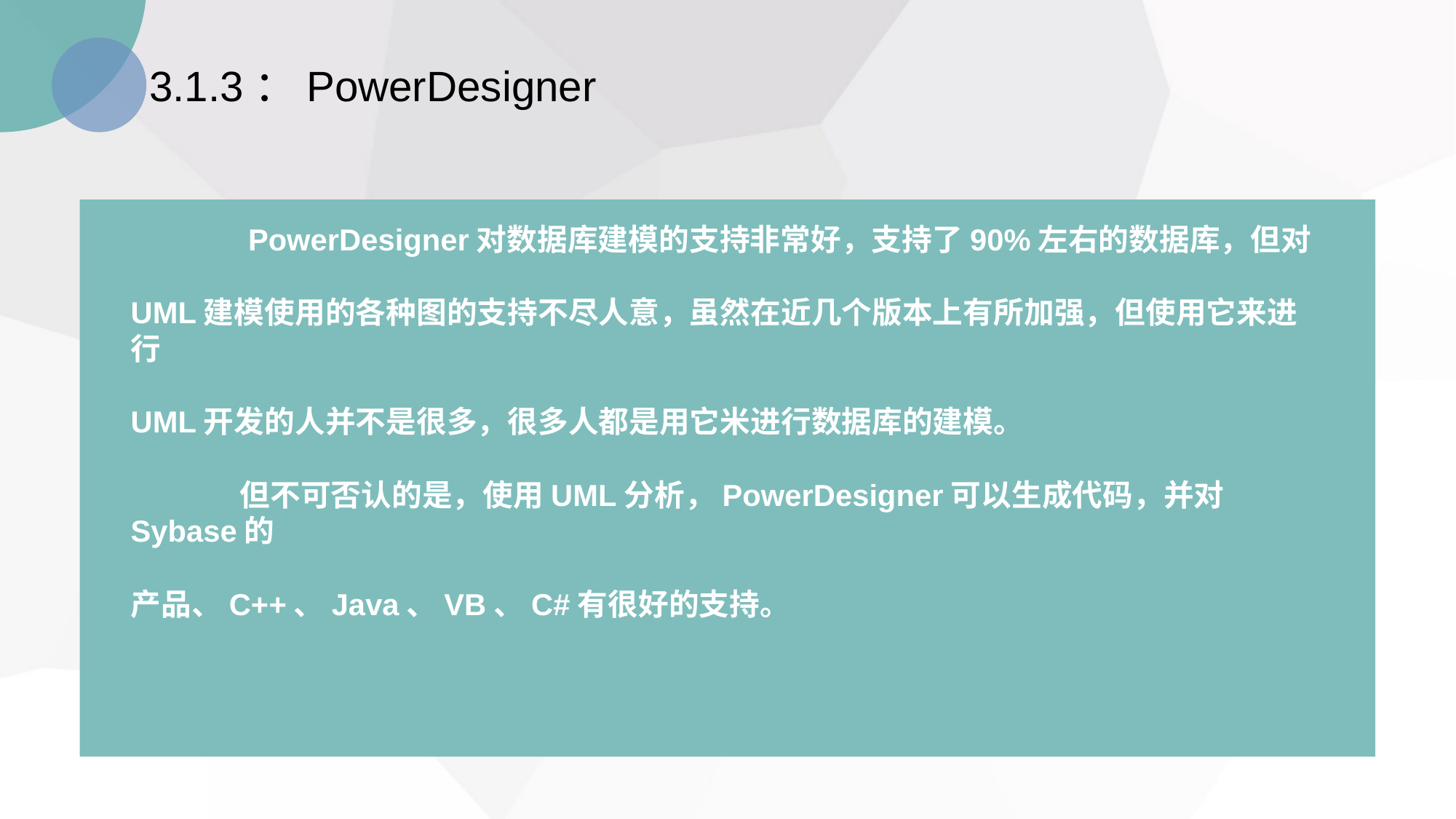

3.1.3：PowerDesigner

	 PowerDesigner对数据库建模的支持非常好，支持了90%左右的数据库，但对

UML建模使用的各种图的支持不尽人意，虽然在近几个版本上有所加强，但使用它来进行

UML开发的人并不是很多，很多人都是用它米进行数据库的建模。

	但不可否认的是，使用UML分析，PowerDesigner可以生成代码，并对Sybase的

产品、C++、Java、VB、C#有很好的支持。